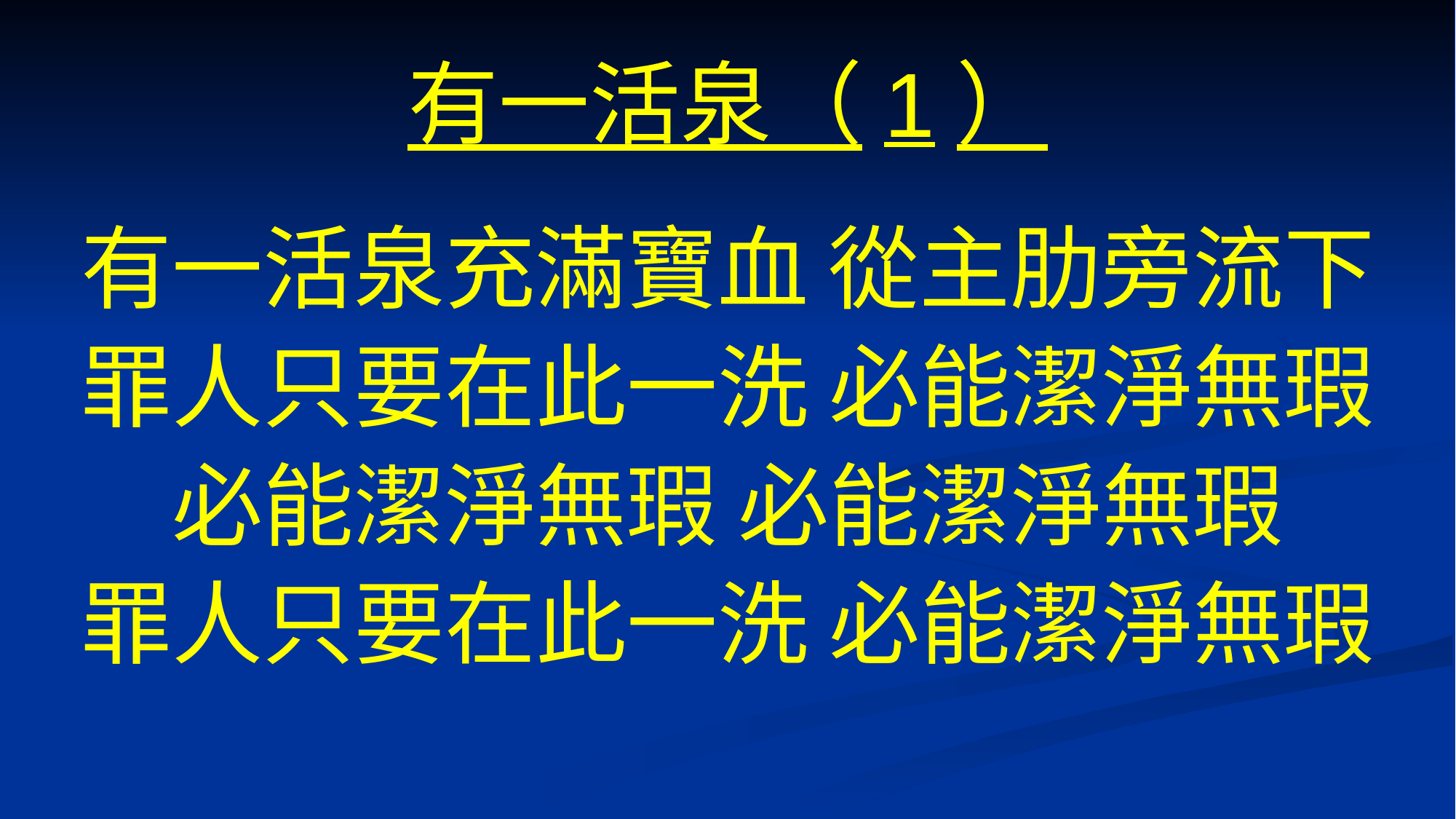

# 有一活泉（1）
有一活泉充滿寶血 從主肋旁流下
罪人只要在此一洗 必能潔淨無瑕
必能潔淨無瑕 必能潔淨無瑕
罪人只要在此一洗 必能潔淨無瑕